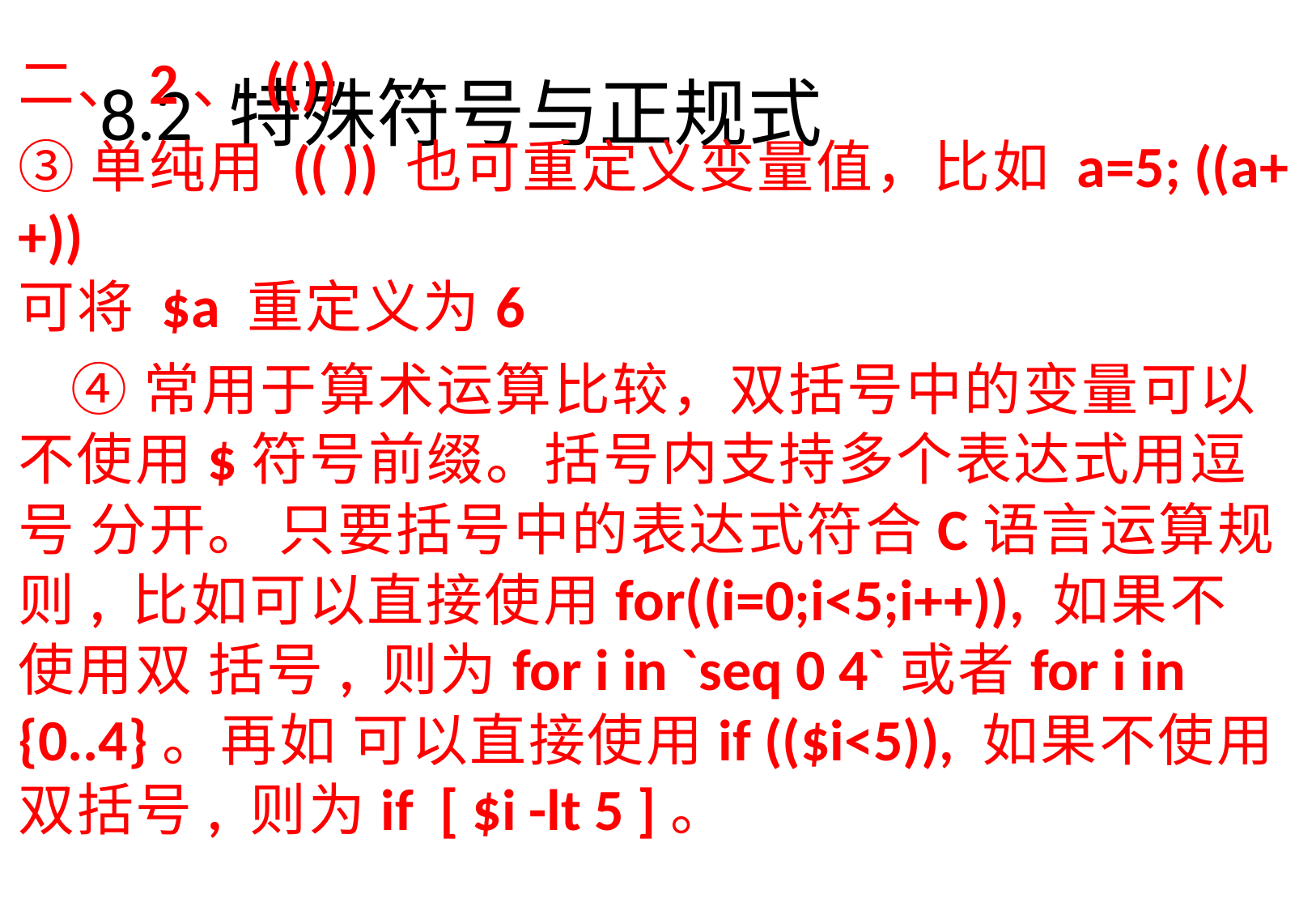

二、2、(())
③单纯用 (( )) 也可重定义变量值，比如 a=5; ((a++))
可将 $a 重定义为6
④常用于算术运算比较，双括号中的变量可以 不使用$符号前缀。括号内支持多个表达式用逗号 分开。 只要括号中的表达式符合C语言运算规则, 比如可以直接使用for((i=0;i<5;i++)), 如果不使用双 括号, 则为for i in `seq 0 4`或者for i in {0..4}。再如 可以直接使用if (($i<5)), 如果不使用双括号, 则为if  [ $i -lt 5 ]。
# 8.2 特殊符号与正规式